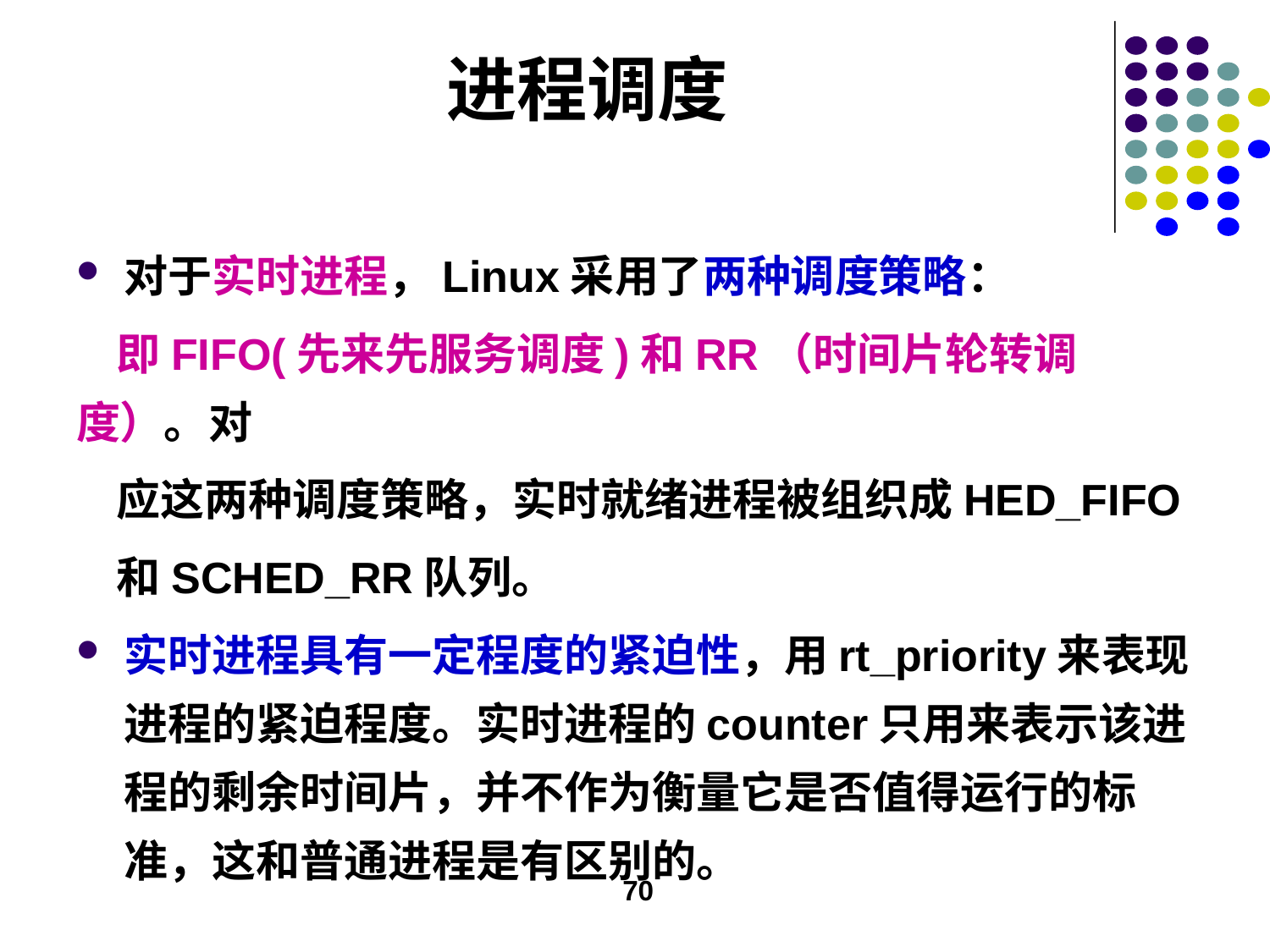

# 进程调度
对于实时进程，Linux采用了两种调度策略：
   即FIFO(先来先服务调度)和RR（时间片轮转调度）。对
   应这两种调度策略，实时就绪进程被组织成HED_FIFO
   和SCHED_RR队列。
实时进程具有一定程度的紧迫性，用rt_priority来表现进程的紧迫程度。实时进程的counter只用来表示该进程的剩余时间片，并不作为衡量它是否值得运行的标准，这和普通进程是有区别的。

70